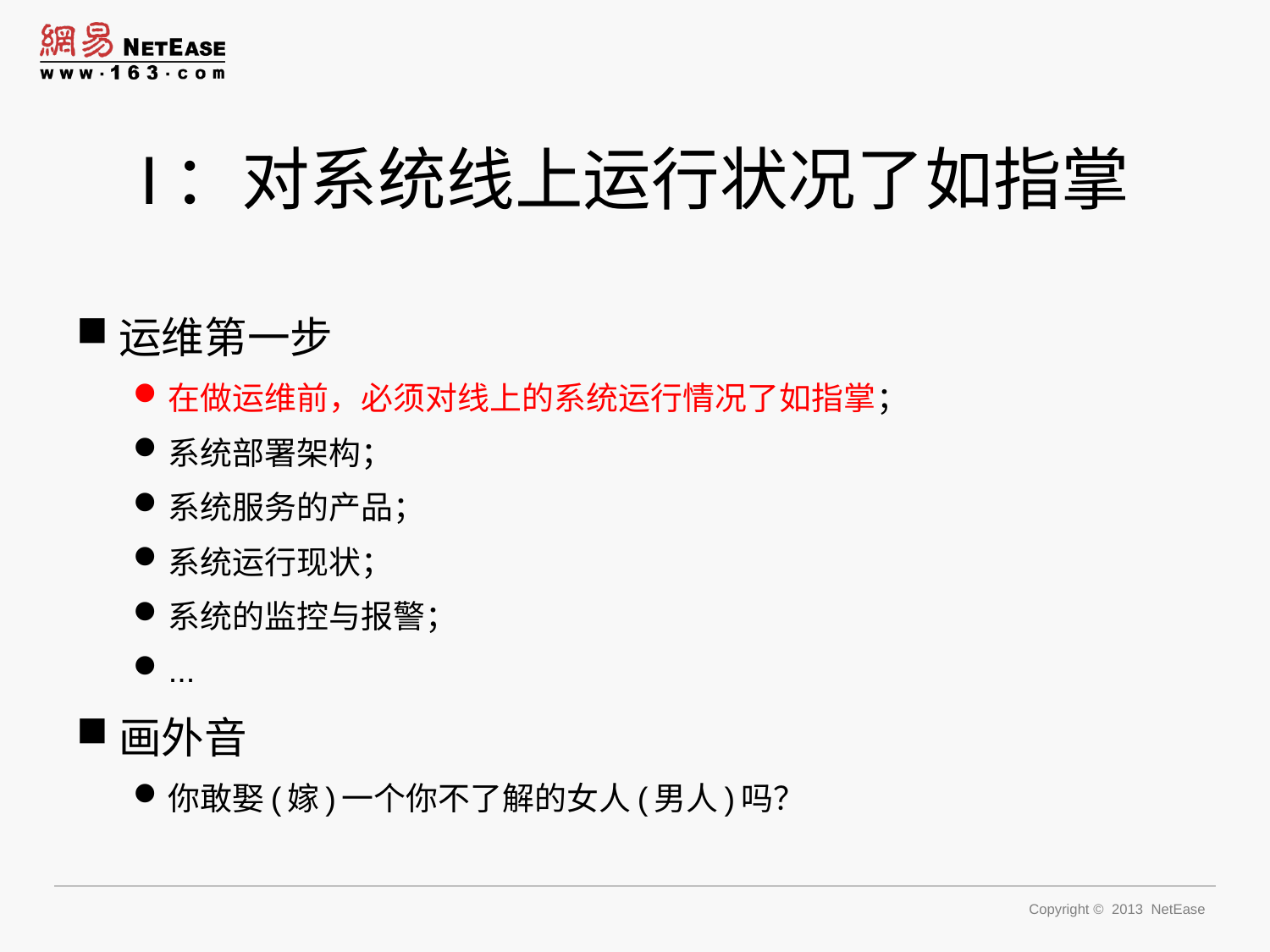

# I：对系统线上运行状况了如指掌
运维第一步
在做运维前，必须对线上的系统运行情况了如指掌；
系统部署架构；
系统服务的产品；
系统运行现状；
系统的监控与报警；
...
画外音
你敢娶(嫁)一个你不了解的女人(男人)吗？